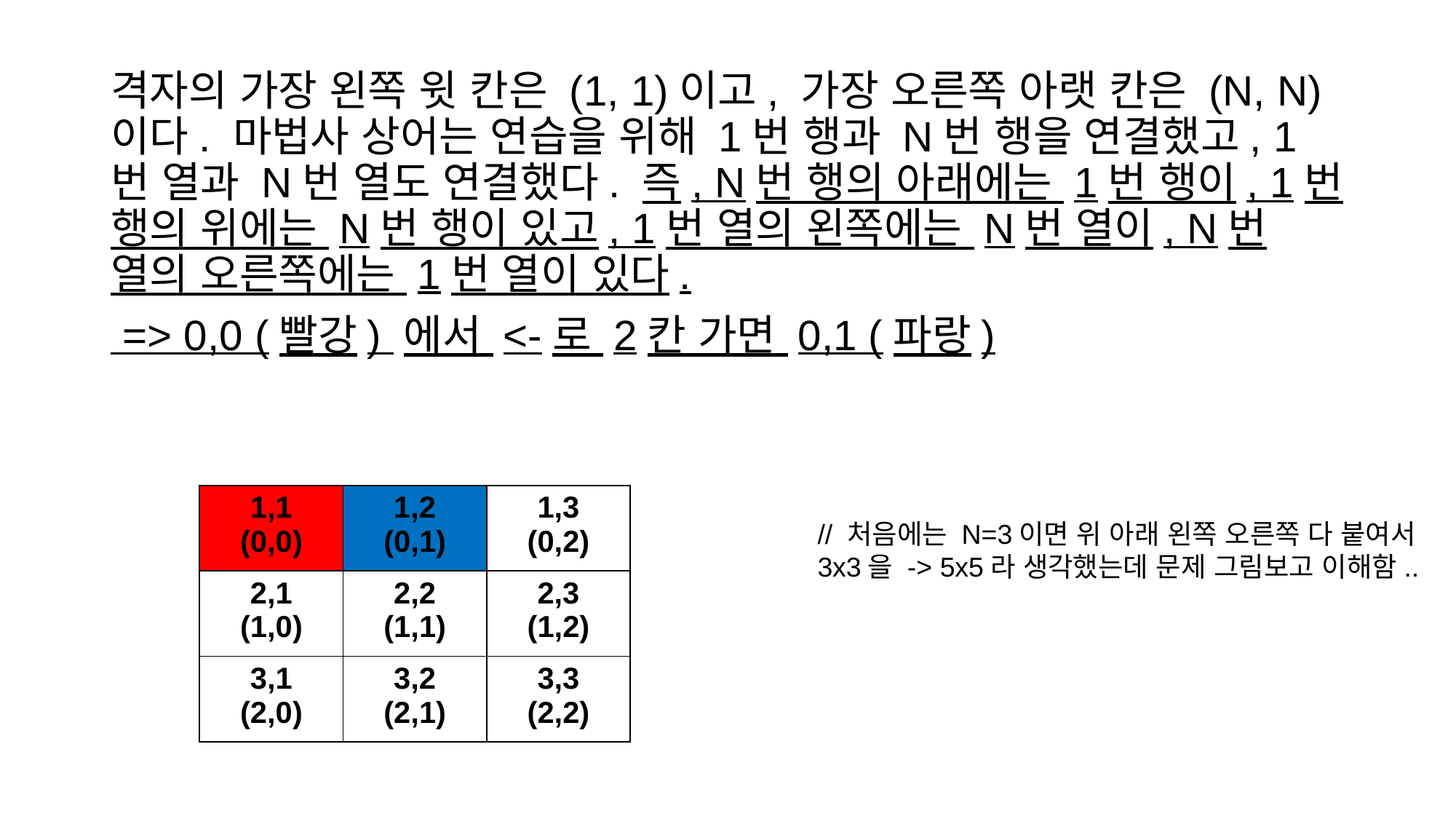

격자의 가장 왼쪽 윗 칸은 (1, 1)이고, 가장 오른쪽 아랫 칸은 (N, N)이다. 마법사 상어는 연습을 위해 1번 행과 N번 행을 연결했고, 1번 열과 N번 열도 연결했다. 즉, N번 행의 아래에는 1번 행이, 1번 행의 위에는 N번 행이 있고, 1번 열의 왼쪽에는 N번 열이, N번 열의 오른쪽에는 1번 열이 있다.
 => 0,0 (빨강) 에서 <-로 2칸 가면 0,1 (파랑)
| 1,1 (0,0) | 1,2 (0,1) | 1,3 (0,2) |
| --- | --- | --- |
| 2,1 (1,0) | 2,2 (1,1) | 2,3 (1,2) |
| 3,1 (2,0) | 3,2 (2,1) | 3,3 (2,2) |
// 처음에는 N=3이면 위 아래 왼쪽 오른쪽 다 붙여서
3x3을 -> 5x5라 생각했는데 문제 그림보고 이해함..